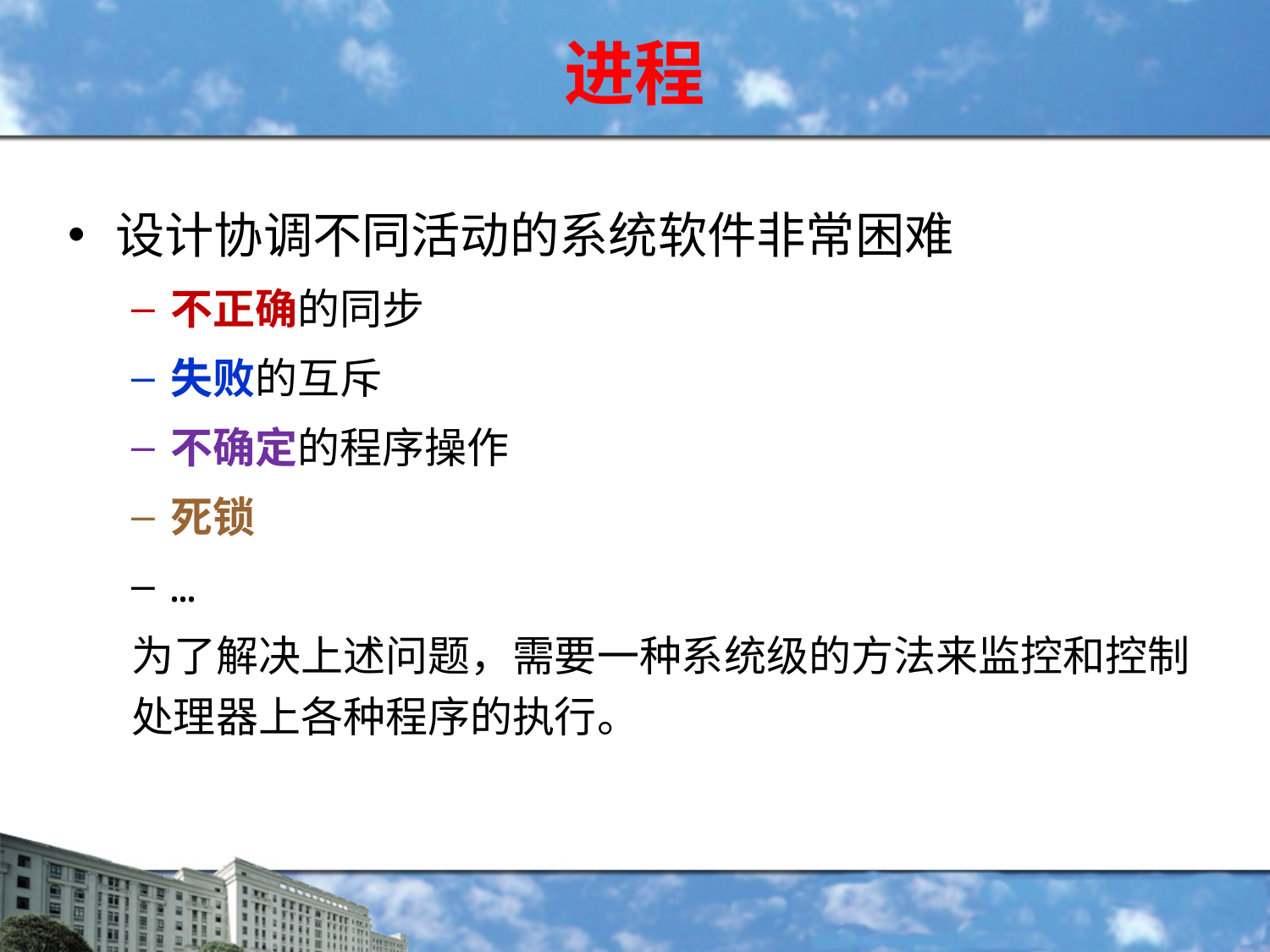

# 进程
设计协调不同活动的系统软件非常困难
不正确的同步
失败的互斥
不确定的程序操作
死锁
…
为了解决上述问题，需要一种系统级的方法来监控和控制处理器上各种程序的执行。